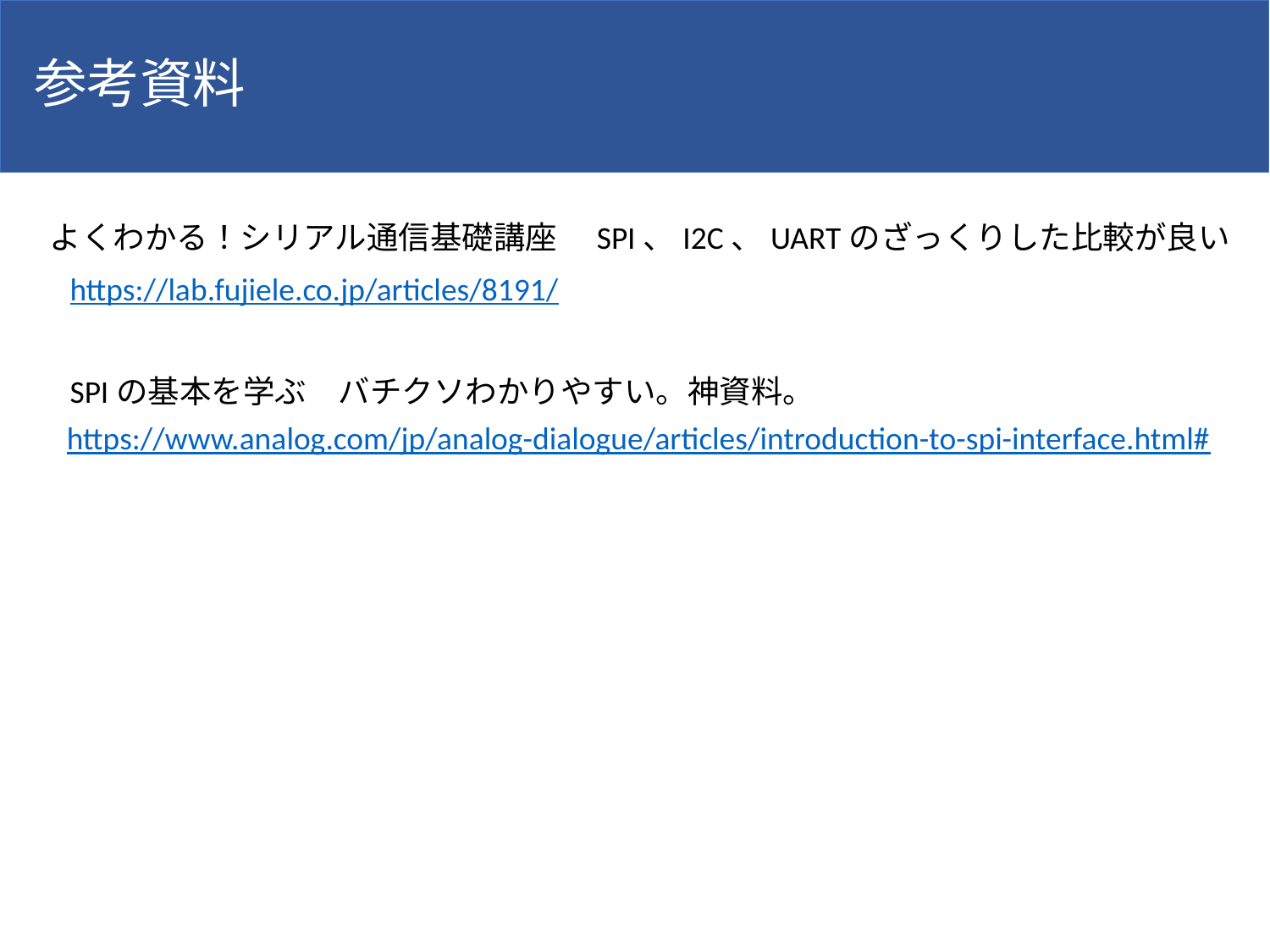

# 参考資料
よくわかる！シリアル通信基礎講座　SPI、I2C、UARTのざっくりした比較が良い
https://lab.fujiele.co.jp/articles/8191/
SPIの基本を学ぶ　バチクソわかりやすい。神資料。
https://www.analog.com/jp/analog-dialogue/articles/introduction-to-spi-interface.html#